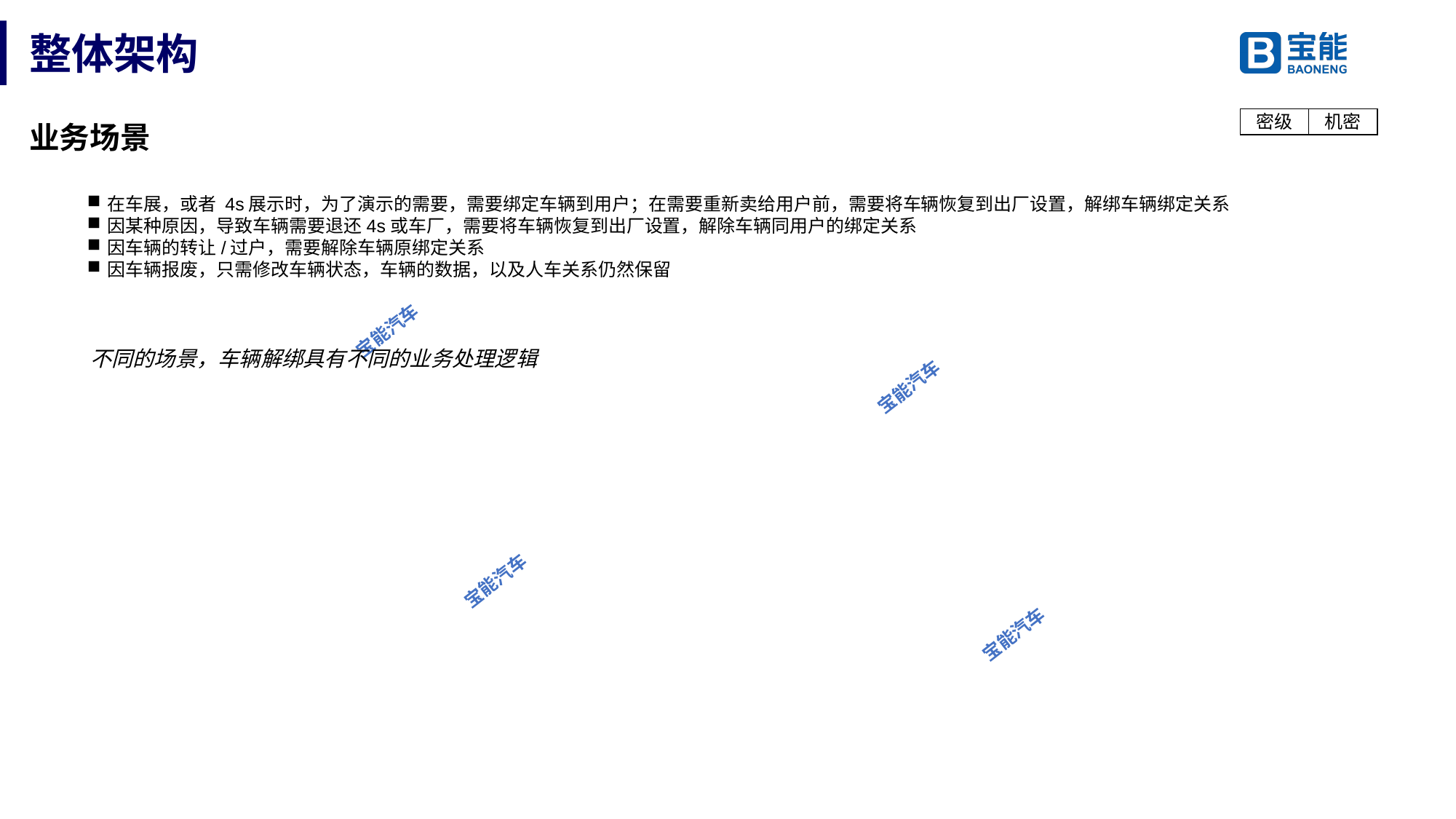

# 整体架构
业务场景
在车展，或者 4s展示时，为了演示的需要，需要绑定车辆到用户；在需要重新卖给用户前，需要将车辆恢复到出厂设置，解绑车辆绑定关系
因某种原因，导致车辆需要退还4s或车厂，需要将车辆恢复到出厂设置，解除车辆同用户的绑定关系
因车辆的转让/过户，需要解除车辆原绑定关系
因车辆报废，只需修改车辆状态，车辆的数据，以及人车关系仍然保留
不同的场景，车辆解绑具有不同的业务处理逻辑
2